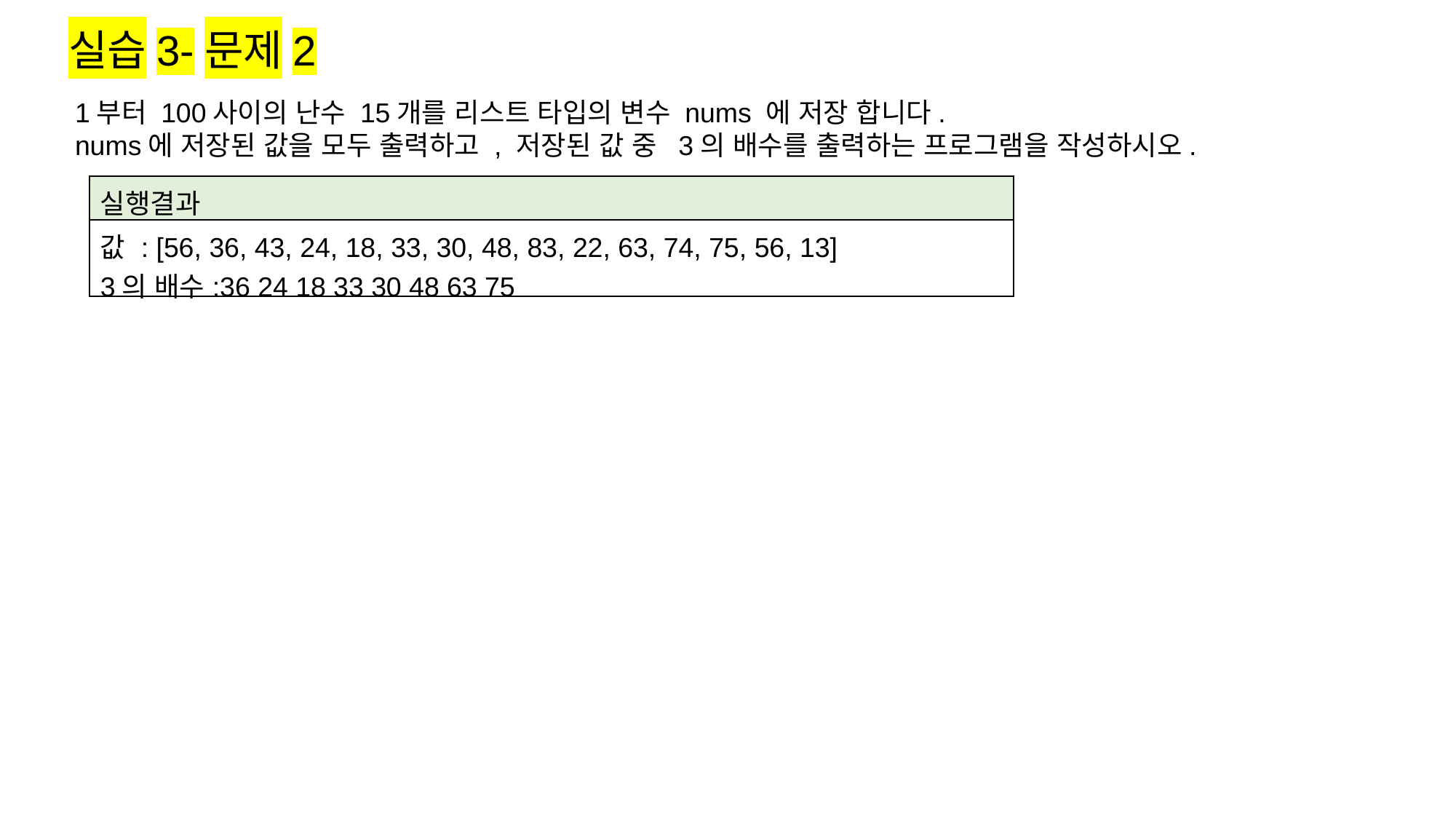

실습3-문제2
1부터 100사이의 난수 15개를 리스트 타입의 변수 nums 에 저장 합니다.
nums에 저장된 값을 모두 출력하고 , 저장된 값 중  3의 배수를 출력하는 프로그램을 작성하시오.
| 실행결과 |
| --- |
| 값 : [56, 36, 43, 24, 18, 33, 30, 48, 83, 22, 63, 74, 75, 56, 13] 3의 배수:36 24 18 33 30 48 63 75 |